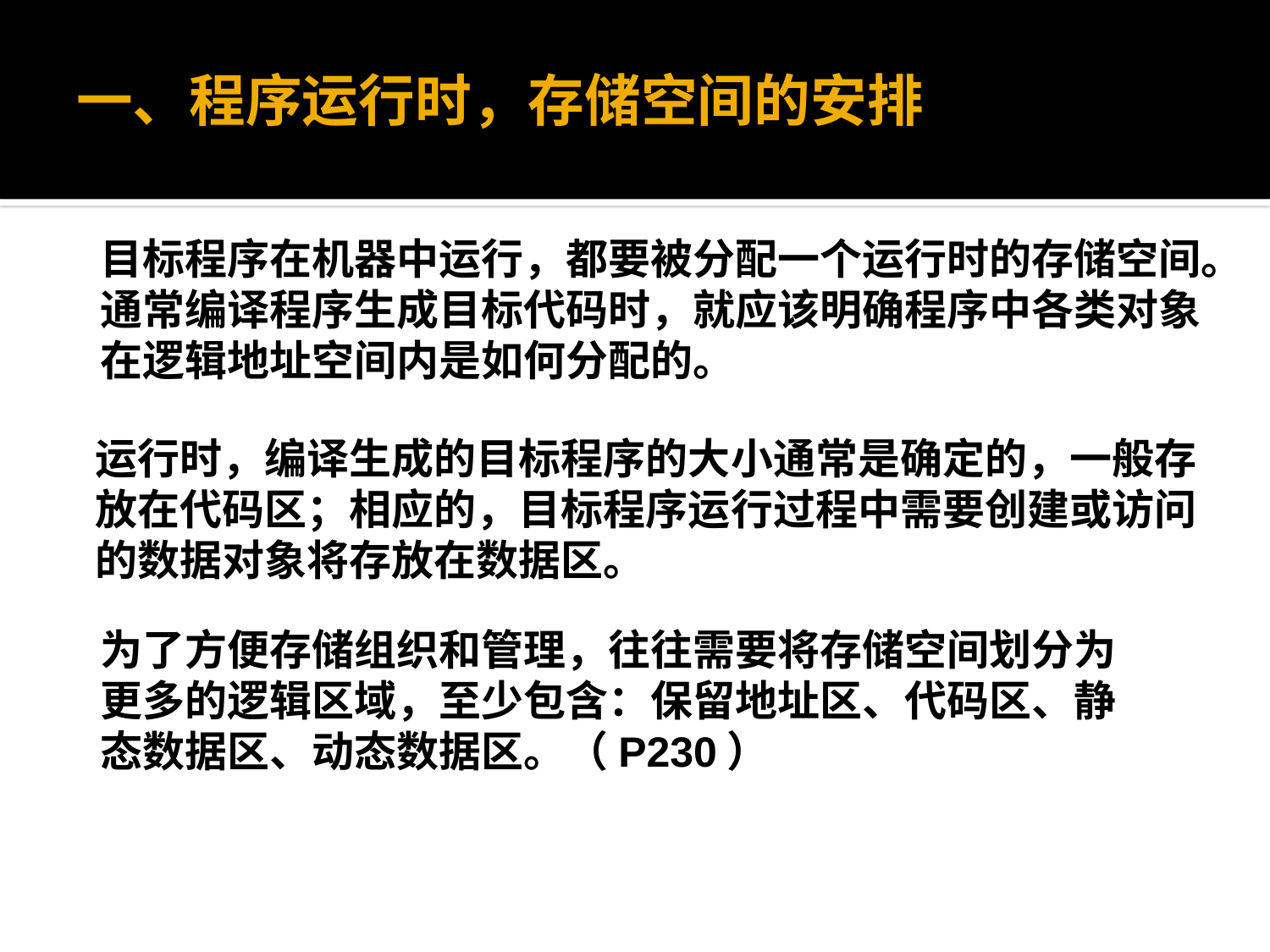

# 一、程序运行时，存储空间的安排
目标程序在机器中运行，都要被分配一个运行时的存储空间。通常编译程序生成目标代码时，就应该明确程序中各类对象在逻辑地址空间内是如何分配的。
运行时，编译生成的目标程序的大小通常是确定的，一般存放在代码区；相应的，目标程序运行过程中需要创建或访问的数据对象将存放在数据区。
为了方便存储组织和管理，往往需要将存储空间划分为更多的逻辑区域，至少包含：保留地址区、代码区、静态数据区、动态数据区。（P230）